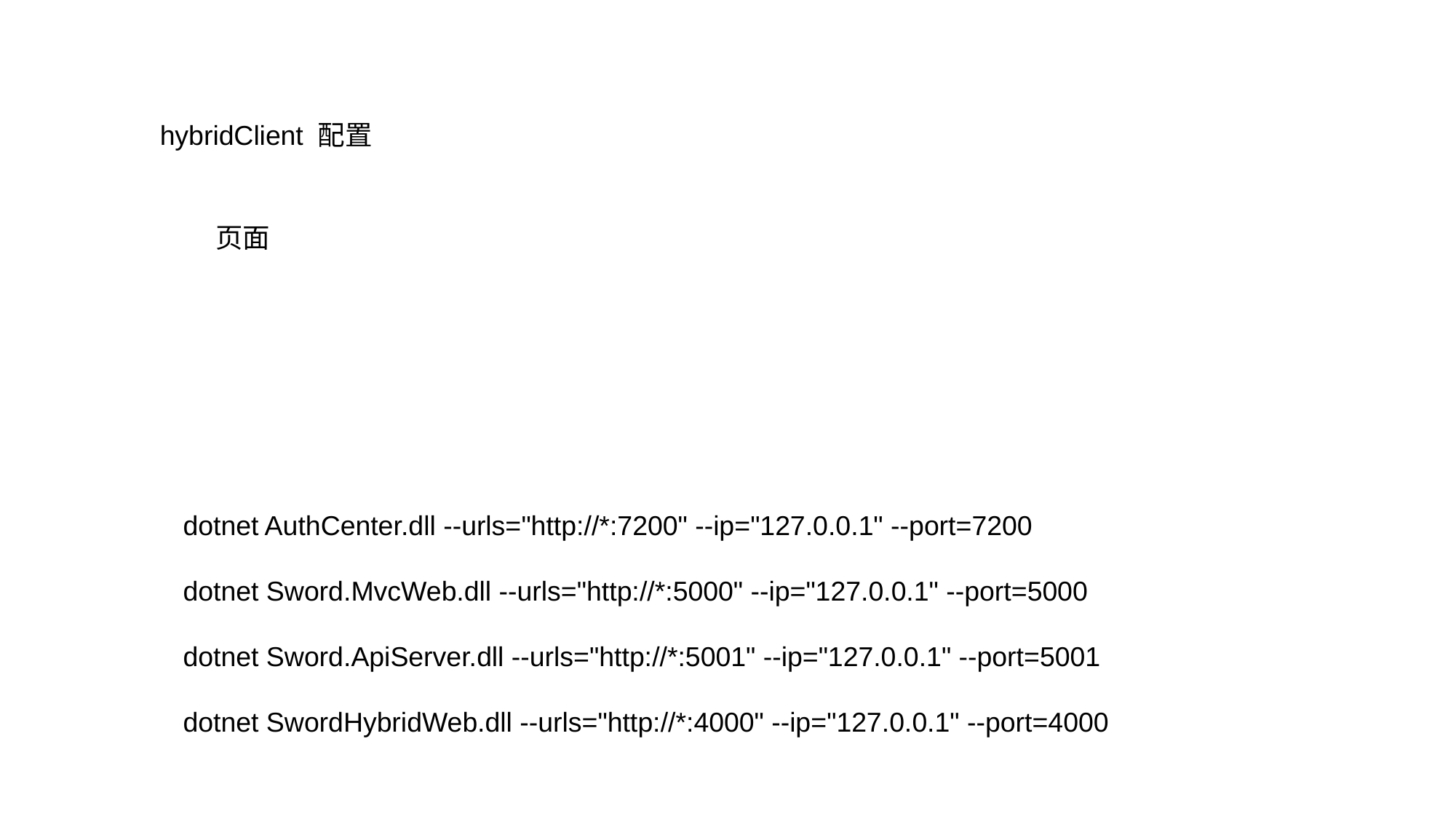

hybridClient 配置
页面
dotnet AuthCenter.dll --urls="http://*:7200" --ip="127.0.0.1" --port=7200

dotnet Sword.MvcWeb.dll --urls="http://*:5000" --ip="127.0.0.1" --port=5000

dotnet Sword.ApiServer.dll --urls="http://*:5001" --ip="127.0.0.1" --port=5001

dotnet SwordHybridWeb.dll --urls="http://*:4000" --ip="127.0.0.1" --port=4000